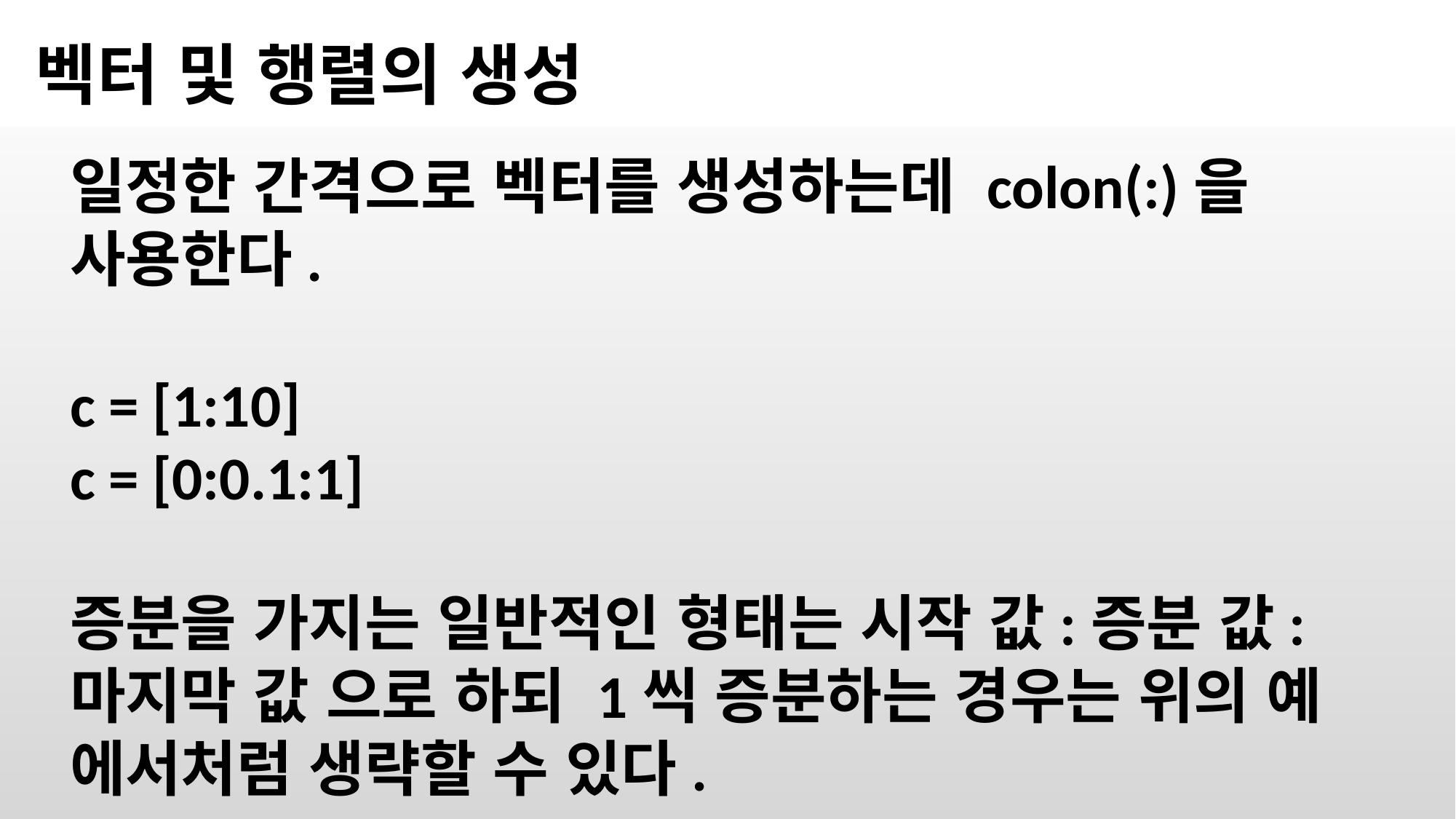

벡터 및 행렬의 생성
일정한 간격으로 벡터를 생성하는데 colon(:)을 사용한다.

c = [1:10]
c = [0:0.1:1]

증분을 가지는 일반적인 형태는 시작 값:증분 값:마지막 값 으로 하되 1씩 증분하는 경우는 위의 예 에서처럼 생략할 수 있다.